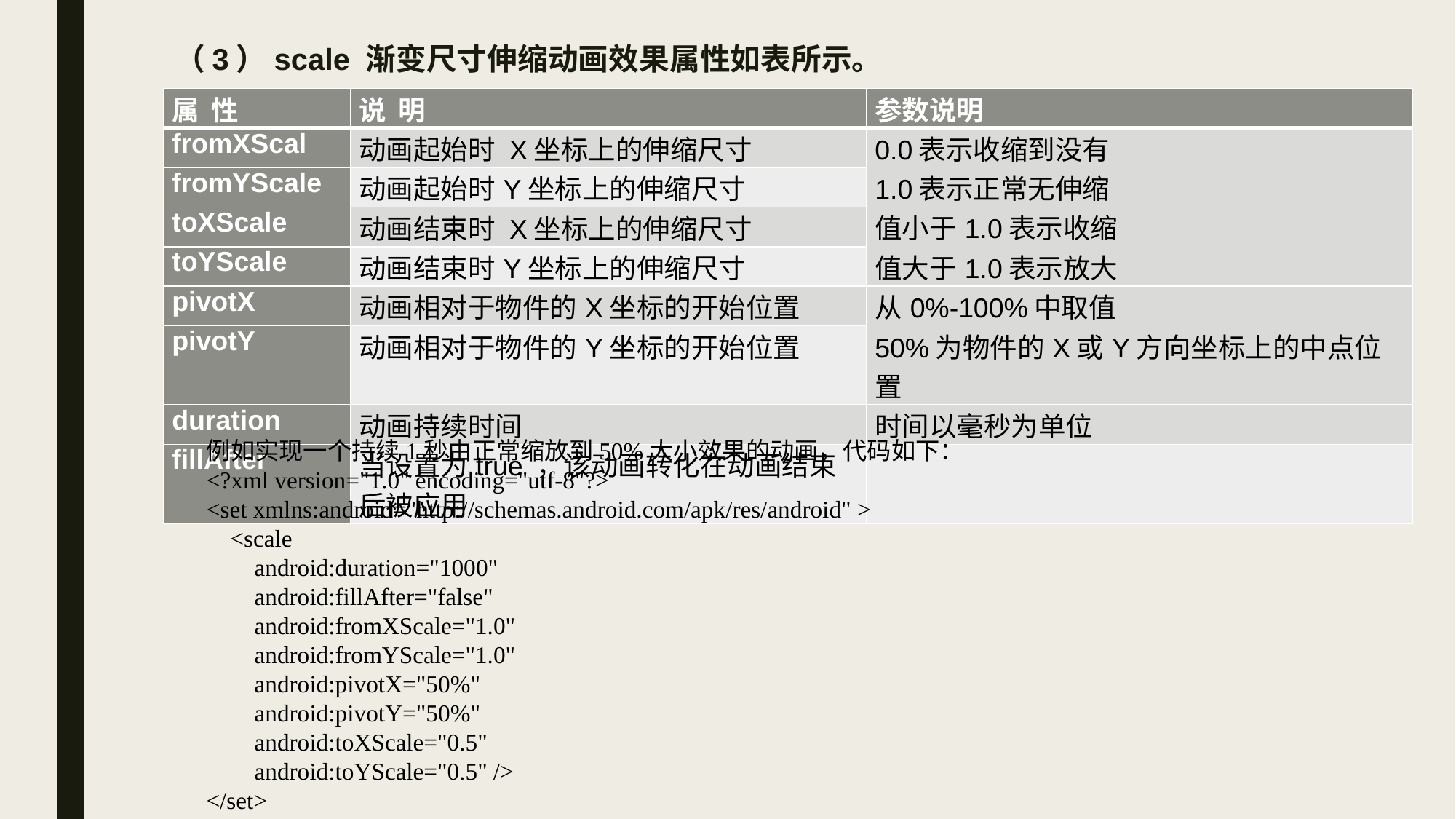

# （3）scale 渐变尺寸伸缩动画效果属性如表所示。
| 属 性 | 说 明 | 参数说明 |
| --- | --- | --- |
| fromXScal | 动画起始时 X坐标上的伸缩尺寸 | 0.0表示收缩到没有 1.0表示正常无伸缩 值小于1.0表示收缩 值大于1.0表示放大 |
| fromYScale | 动画起始时Y坐标上的伸缩尺寸 |  |
| toXScale | 动画结束时 X坐标上的伸缩尺寸 |  |
| toYScale | 动画结束时Y坐标上的伸缩尺寸 |  |
| pivotX | 动画相对于物件的X坐标的开始位置 | 从0%-100%中取值 50%为物件的X或Y方向坐标上的中点位置 |
| pivotY | 动画相对于物件的Y坐标的开始位置 |  |
| duration | 动画持续时间 | 时间以毫秒为单位 |
| fillAfter | 当设置为true ，该动画转化在动画结束后被应用 |  |
例如实现一个持续1秒由正常缩放到50%大小效果的动画，代码如下：
<?xml version="1.0" encoding="utf-8"?>
<set xmlns:android="http://schemas.android.com/apk/res/android" >
    <scale
        android:duration="1000"
        android:fillAfter="false"
        android:fromXScale="1.0"
        android:fromYScale="1.0"
        android:pivotX="50%"
        android:pivotY="50%"
        android:toXScale="0.5"
        android:toYScale="0.5" />
</set>